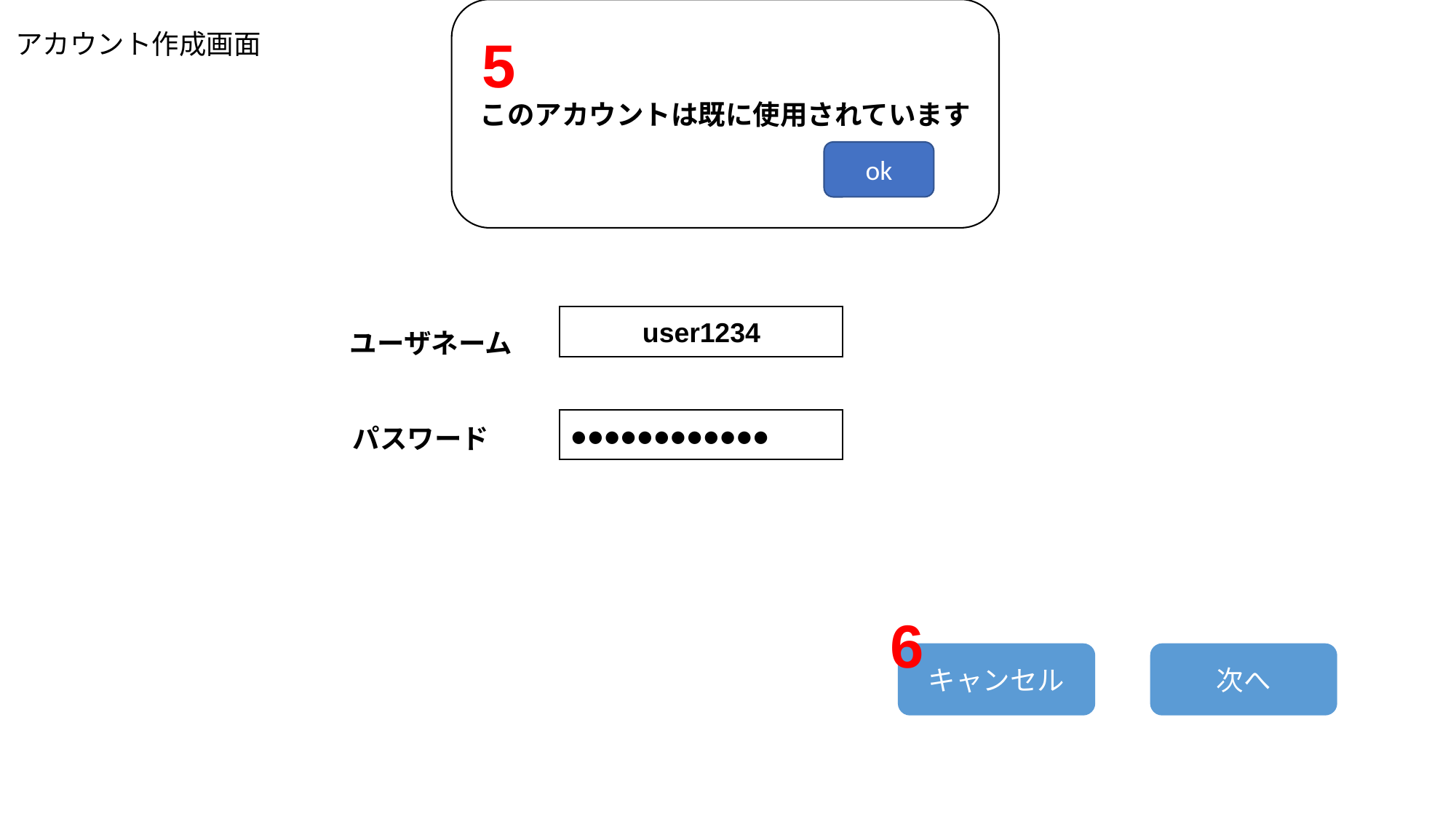

このアカウントは既に使用されています
5
アカウント作成画面
アカウント作成
ok
user1234
ユーザネーム
●●●●●●●●●●●●
パスワード
6
キャンセル
次へ